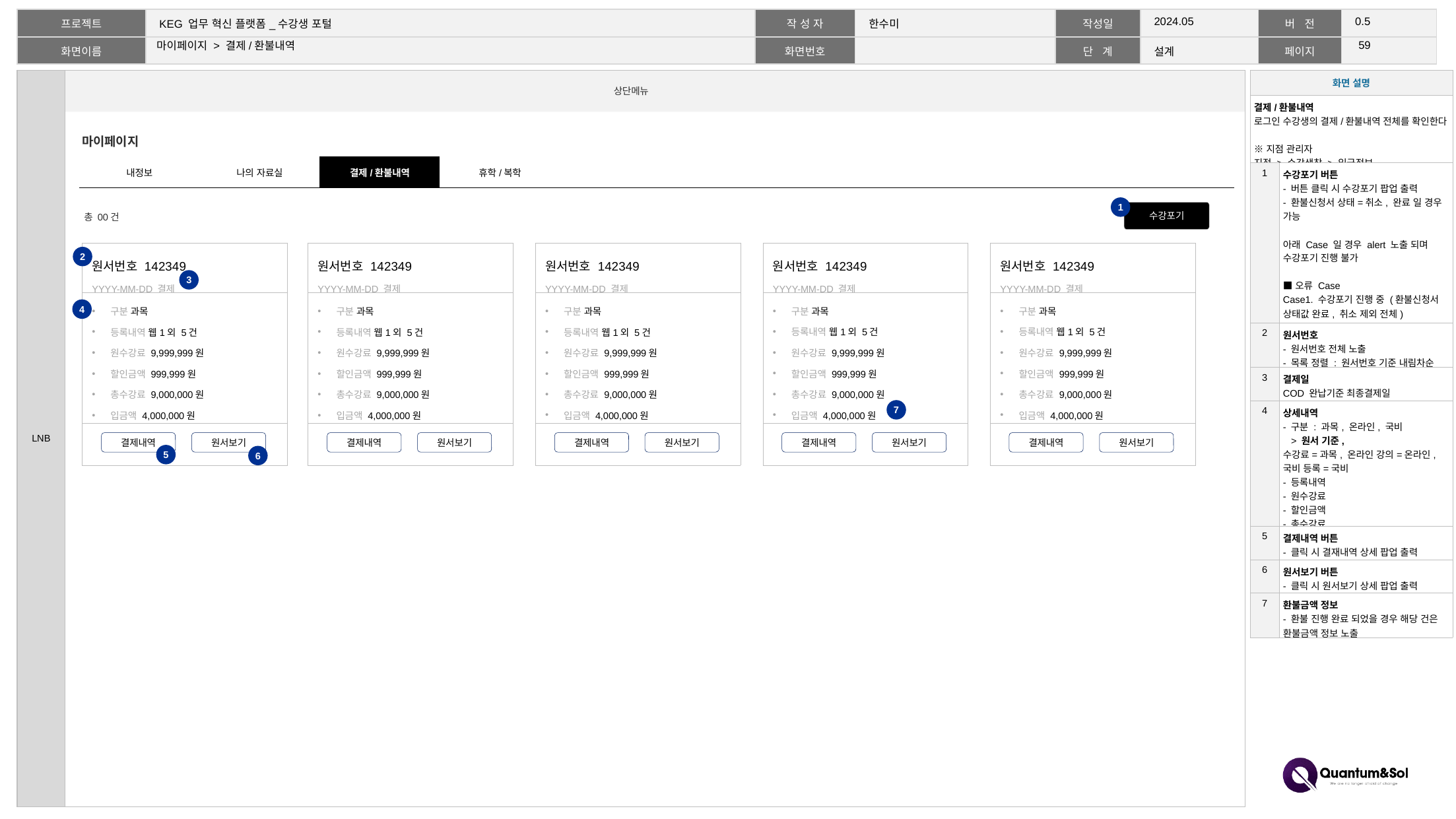

59

# 마이페이지 > 결제/환불내역
| 화면 설명 |  |
| --- | --- |
| 결제/환불내역 로그인 수강생의 결제/환불내역 전체를 확인한다 ※지점 관리자 지점 > 수강생창 > 입금정보 |  |
| 1 | 수강포기 버튼 - 버튼 클릭 시 수강포기 팝업 출력 - 환불신청서 상태=취소, 완료 일 경우 가능 아래 Case 일 경우 alert 노출 되며 수강포기 진행 불가 ■ 오류 Case Case1. 수강포기 진행 중 (환불신청서 상태값 완료, 취소 제외 전체) Alert= 현재 수강포기 진행 중입니다. 중복 신청은 불가합니다 |
| 2 | 원서번호 - 원서번호 전체 노출 - 목록 정렬 : 원서번호 기준 내림차순 |
| 3 | 결제일 COD 완납기준 최종결제일 |
| 4 | 상세내역 - 구분 : 과목, 온라인, 국비 > 원서 기준, 수강료=과목, 온라인 강의=온라인, 국비 등록=국비 - 등록내역 - 원수강료 - 할인금액 - 총수강료 - 입금액 |
| 5 | 결제내역 버튼 - 클릭 시 결재내역 상세 팝업 출력 |
| 6 | 원서보기 버튼 - 클릭 시 원서보기 상세 팝업 출력 |
| 7 | 환불금액 정보 - 환불 진행 완료 되었을 경우 해당 건은 환불금액 정보 노출 |
마이페이지
| 내정보 | 나의 자료실 | 결제/환불내역 | 휴학/복학 |  |  |  |  |  |  |
| --- | --- | --- | --- | --- | --- | --- | --- | --- | --- |
1
수강포기
총 00건
| 원서번호 142349 YYYY-MM-DD 결제 |
| --- |
| 구분 과목 등록내역 웹1외 5건 원수강료 9,999,999원 할인금액 999,999원 총수강료 9,000,000원 입금액 4,000,000원 |
|  |
| 원서번호 142349 YYYY-MM-DD 결제 |
| --- |
| 구분 과목 등록내역 웹1외 5건 원수강료 9,999,999원 할인금액 999,999원 총수강료 9,000,000원 입금액 4,000,000원 환불금액 2,000,000원 |
|  |
| 원서번호 142349 YYYY-MM-DD 결제 |
| --- |
| 구분 과목 등록내역 웹1외 5건 원수강료 9,999,999원 할인금액 999,999원 총수강료 9,000,000원 입금액 4,000,000원 |
|  |
| 원서번호 142349 YYYY-MM-DD 결제 |
| --- |
| 구분 과목 등록내역 웹1외 5건 원수강료 9,999,999원 할인금액 999,999원 총수강료 9,000,000원 입금액 4,000,000원 |
|  |
| 원서번호 142349 YYYY-MM-DD 결제 |
| --- |
| 구분 과목 등록내역 웹1외 5건 원수강료 9,999,999원 할인금액 999,999원 총수강료 9,000,000원 입금액 4,000,000원 |
|  |
2
3
4
7
결제내역
원서보기
결제내역
원서보기
결제내역
원서보기
결제내역
원서보기
결제내역
원서보기
5
6